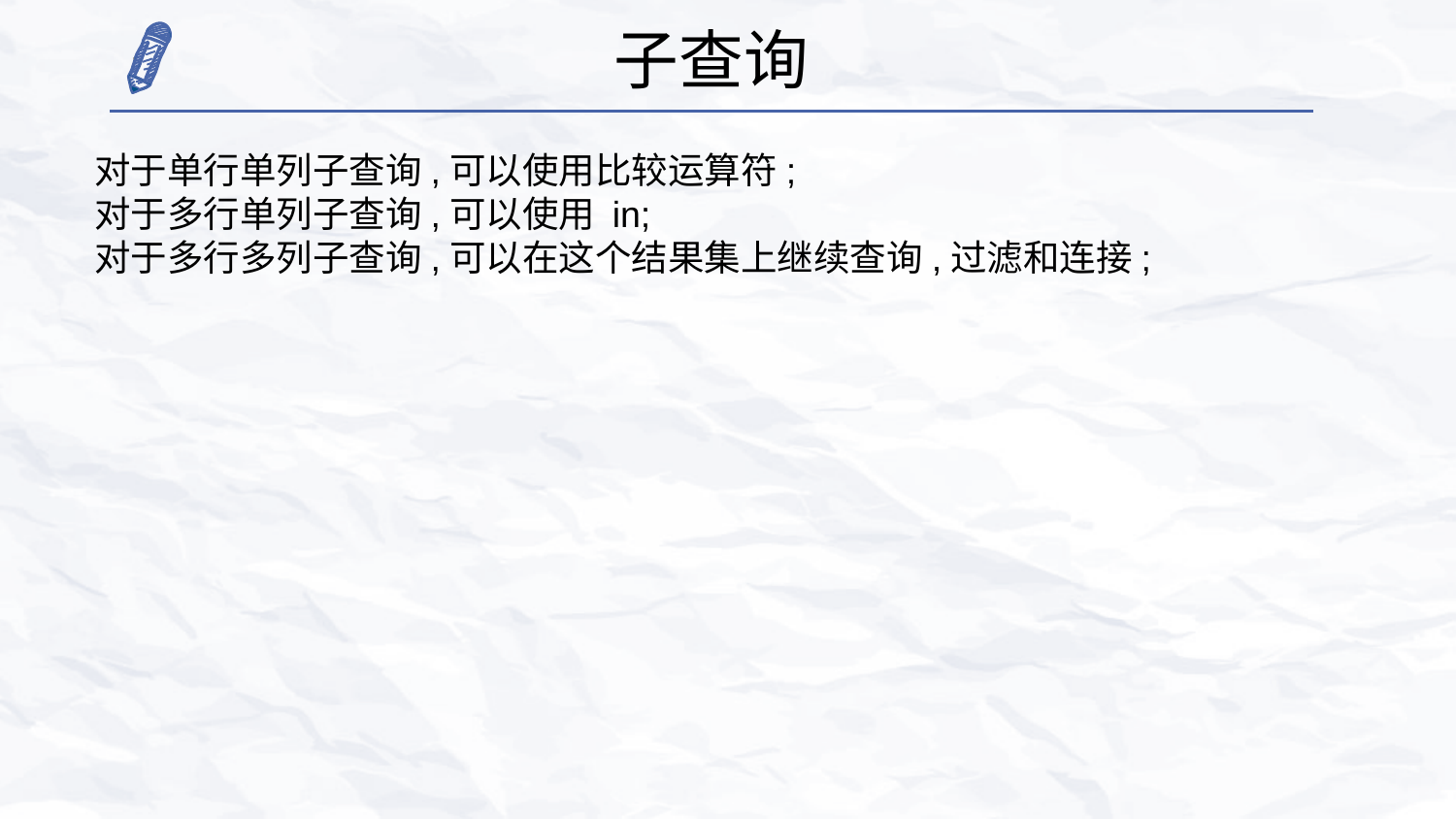

子查询

对于单行单列子查询,可以使用比较运算符;
对于多行单列子查询,可以使用 in;
对于多行多列子查询,可以在这个结果集上继续查询,过滤和连接;